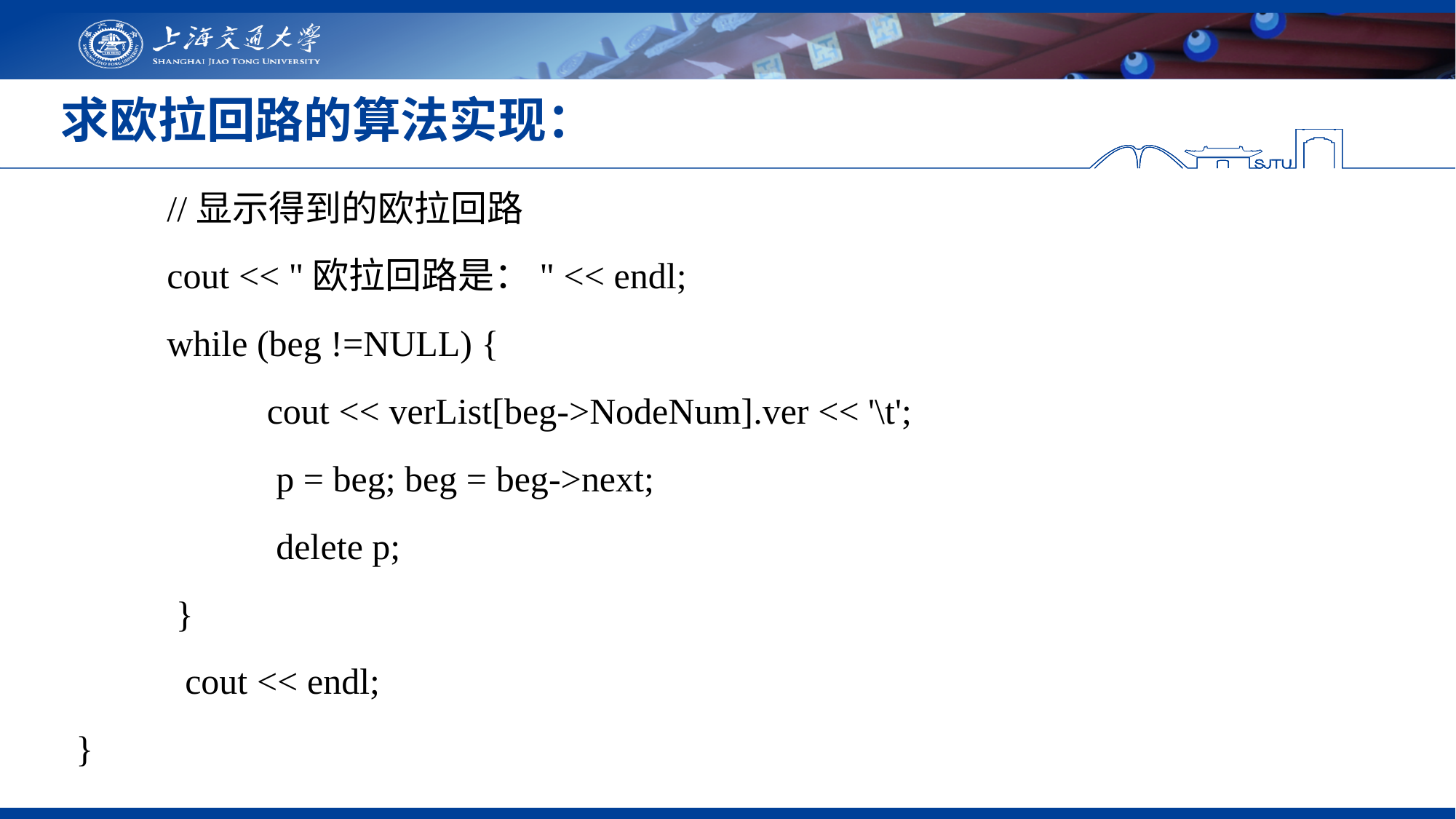

# 求欧拉回路的算法实现：
          //显示得到的欧拉回路
          cout << "欧拉回路是：" << endl;
          while (beg !=NULL) {
 	         cout << verList[beg->NodeNum].ver << '\t';
	          p = beg; beg = beg->next;
	          delete p;
           }
	cout << endl;
}